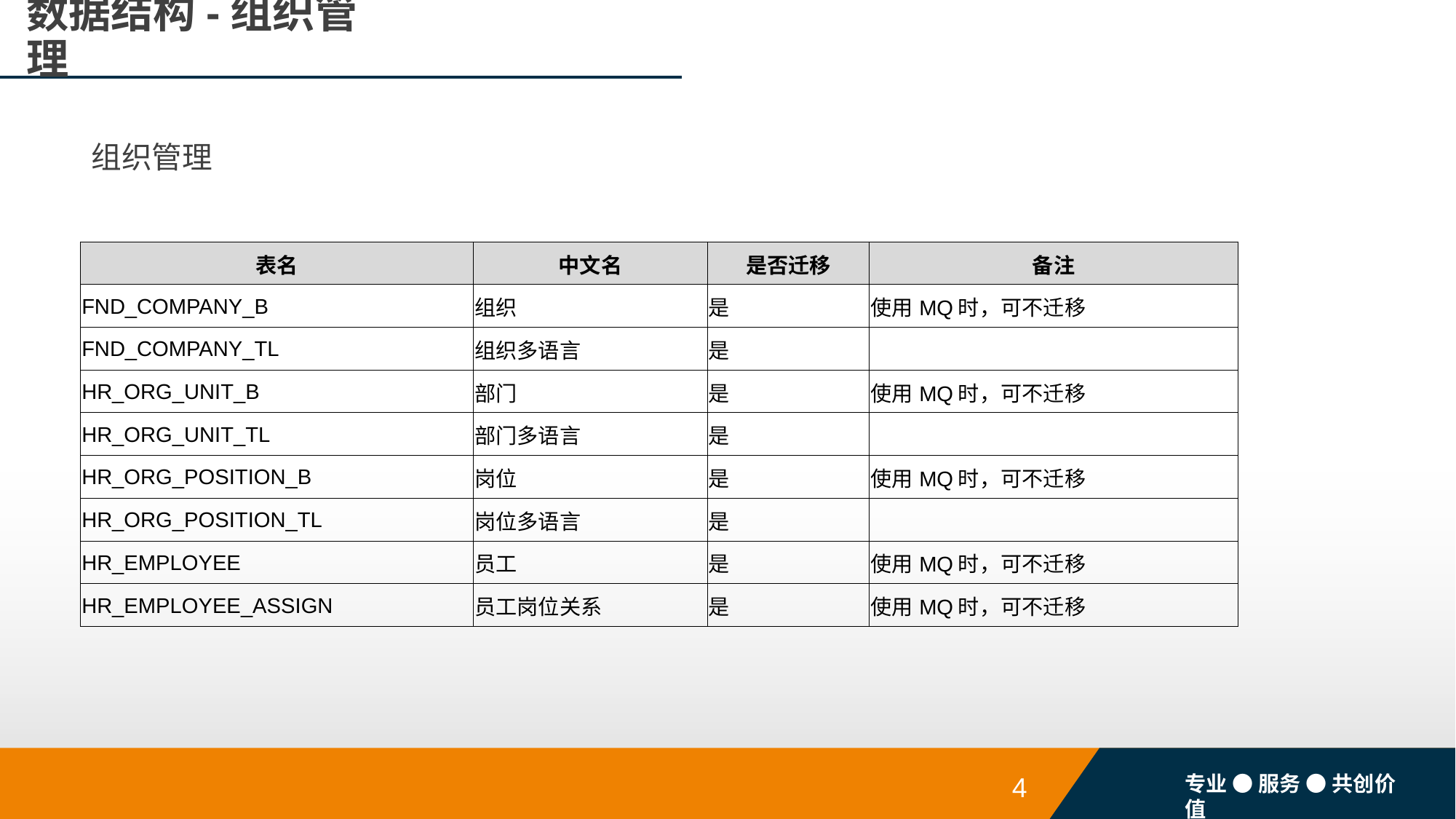

# 数据结构-组织管理
组织管理
| 表名 | 中文名 | 是否迁移 | 备注 |
| --- | --- | --- | --- |
| FND\_COMPANY\_B | 组织 | 是 | 使用MQ时，可不迁移 |
| FND\_COMPANY\_TL | 组织多语言 | 是 |  |
| HR\_ORG\_UNIT\_B | 部门 | 是 | 使用MQ时，可不迁移 |
| HR\_ORG\_UNIT\_TL | 部门多语言 | 是 |  |
| HR\_ORG\_POSITION\_B | 岗位 | 是 | 使用MQ时，可不迁移 |
| HR\_ORG\_POSITION\_TL | 岗位多语言 | 是 |  |
| HR\_EMPLOYEE | 员工 | 是 | 使用MQ时，可不迁移 |
| HR\_EMPLOYEE\_ASSIGN | 员工岗位关系 | 是 | 使用MQ时，可不迁移 |